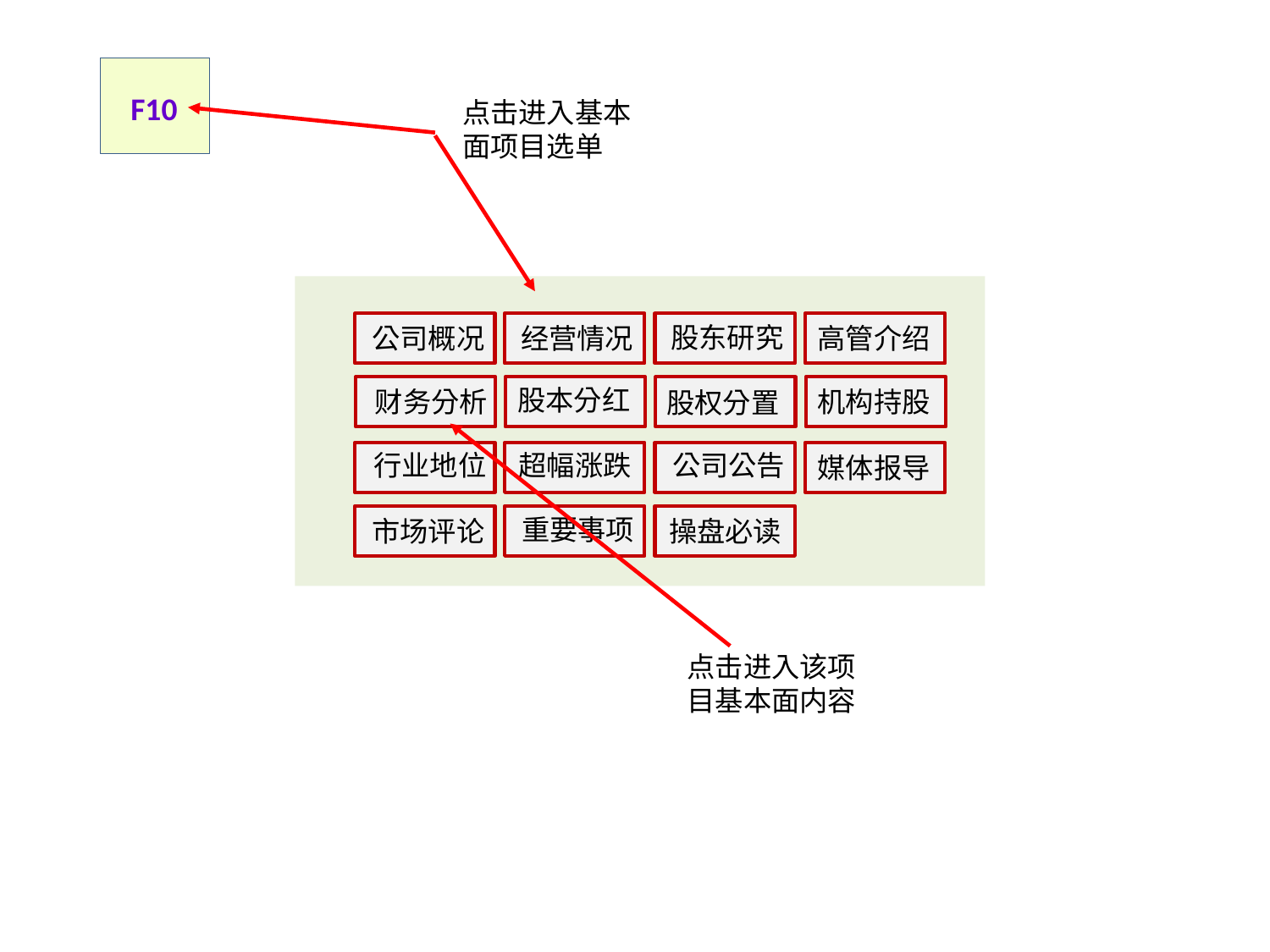

F10
点击进入基本面项目选单

股东研究

公司概况
经营情况
高管介绍
股本分红

财务分析
机构持股
股权分置
行业地位
超幅涨跌
公司公告

媒体报导

重要事项

市场评论
操盘必读
点击进入该项目基本面内容